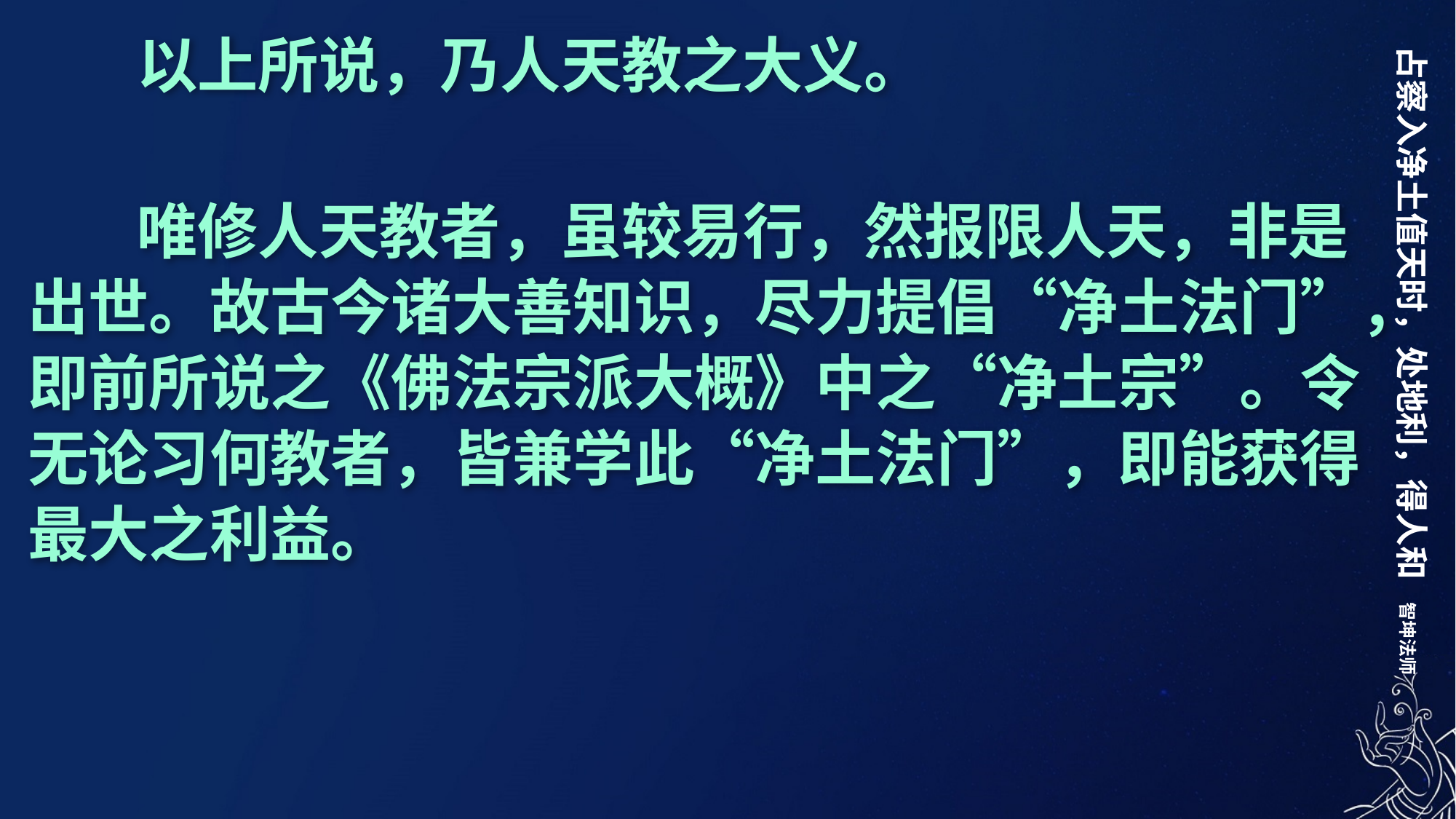

以上所说，乃人天教之大义。

	唯修人天教者，虽较易行，然报限人天，非是出世。故古今诸大善知识，尽力提倡“净土法门”，即前所说之《佛法宗派大概》中之“净土宗”。令无论习何教者，皆兼学此“净土法门”，即能获得最大之利益。